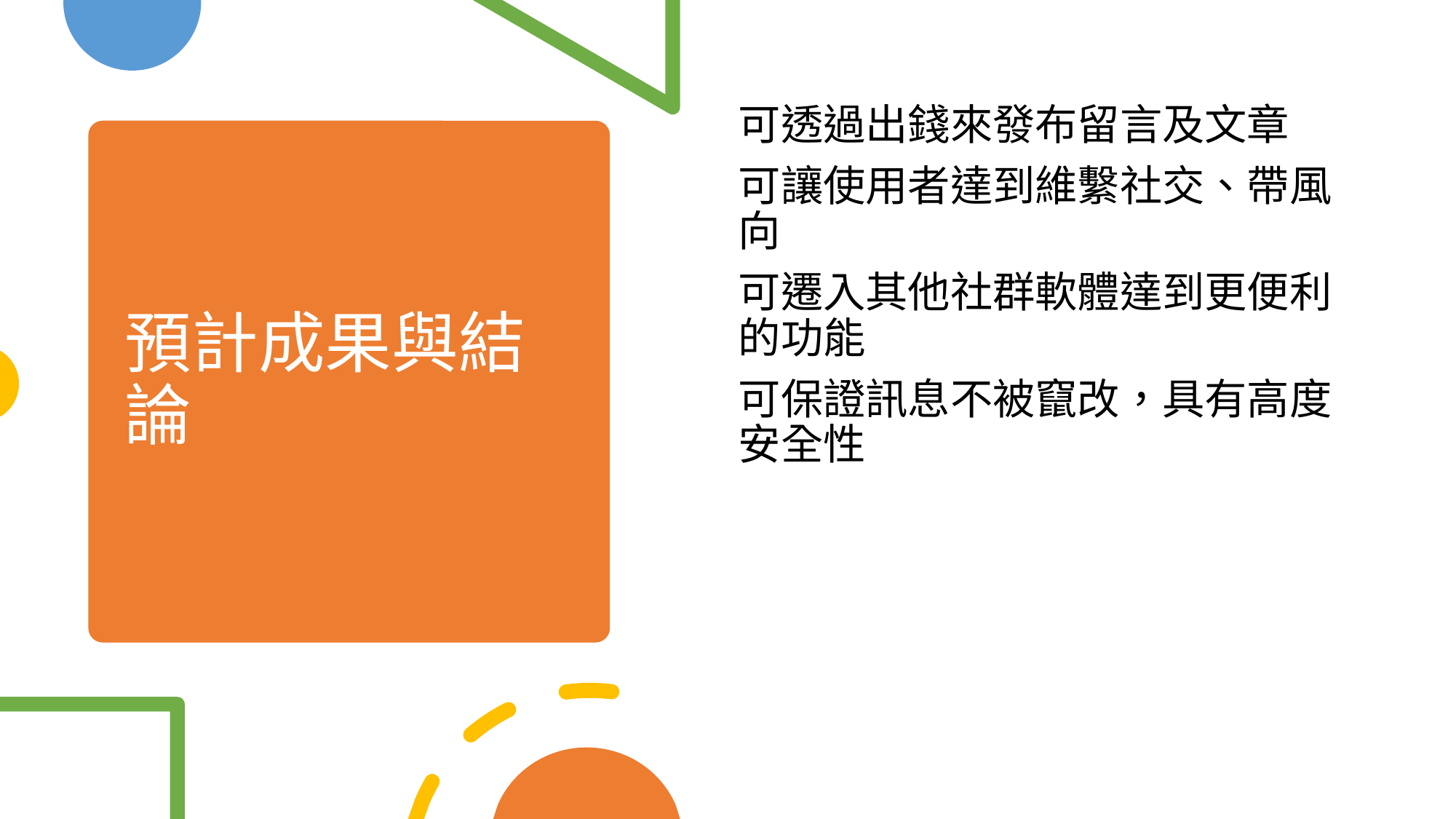

可透過出錢來發布留言及文章
可讓使用者達到維繫社交、帶風向
可遷入其他社群軟體達到更便利的功能
可保證訊息不被竄改，具有高度安全性

# 預計成果與結論